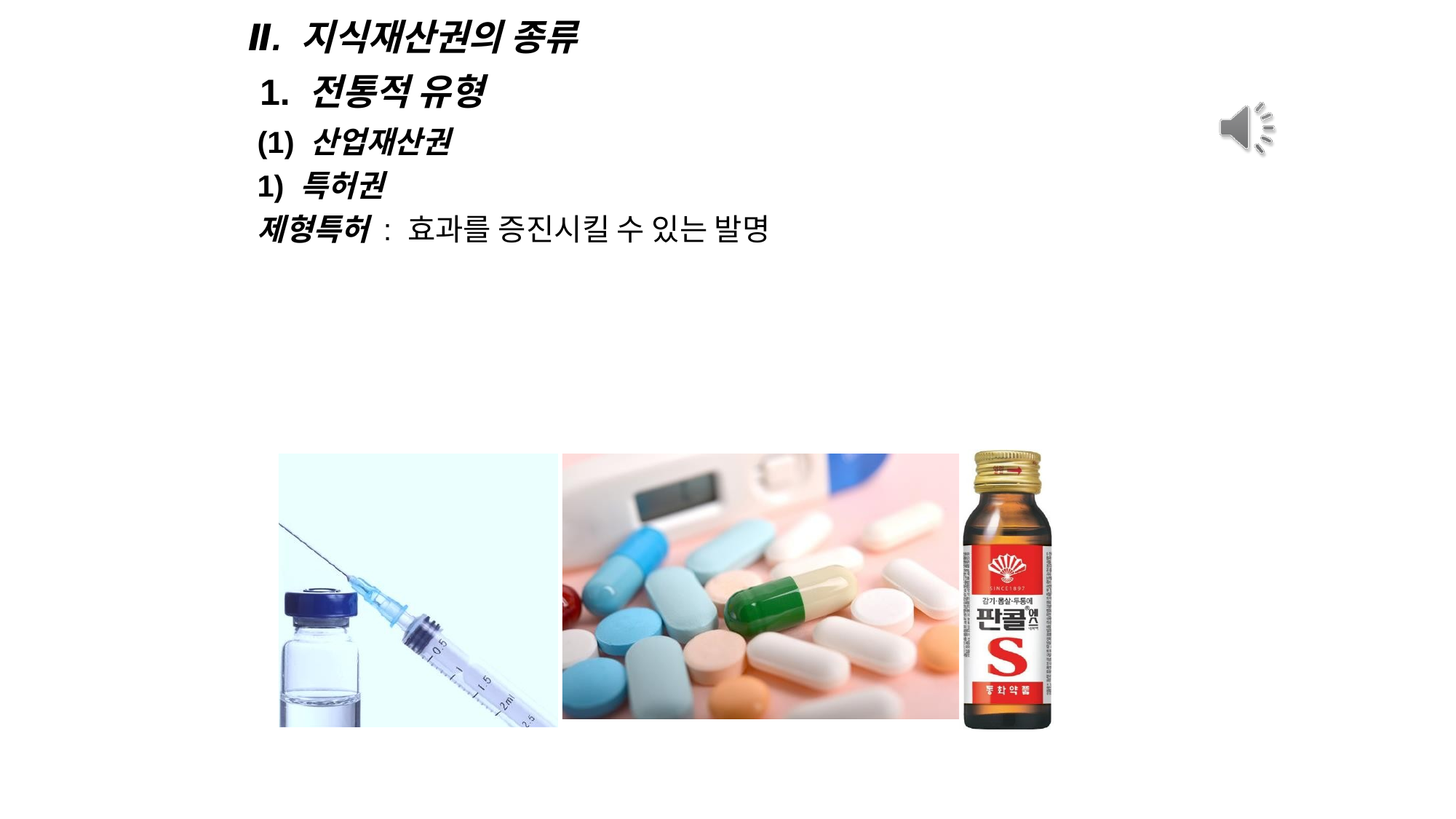

# Ⅱ. 지식재산권의 종류
1. 전통적 유형
(1) 산업재산권
1) 특허권
제형특허 : 효과를 증진시킬 수 있는 발명